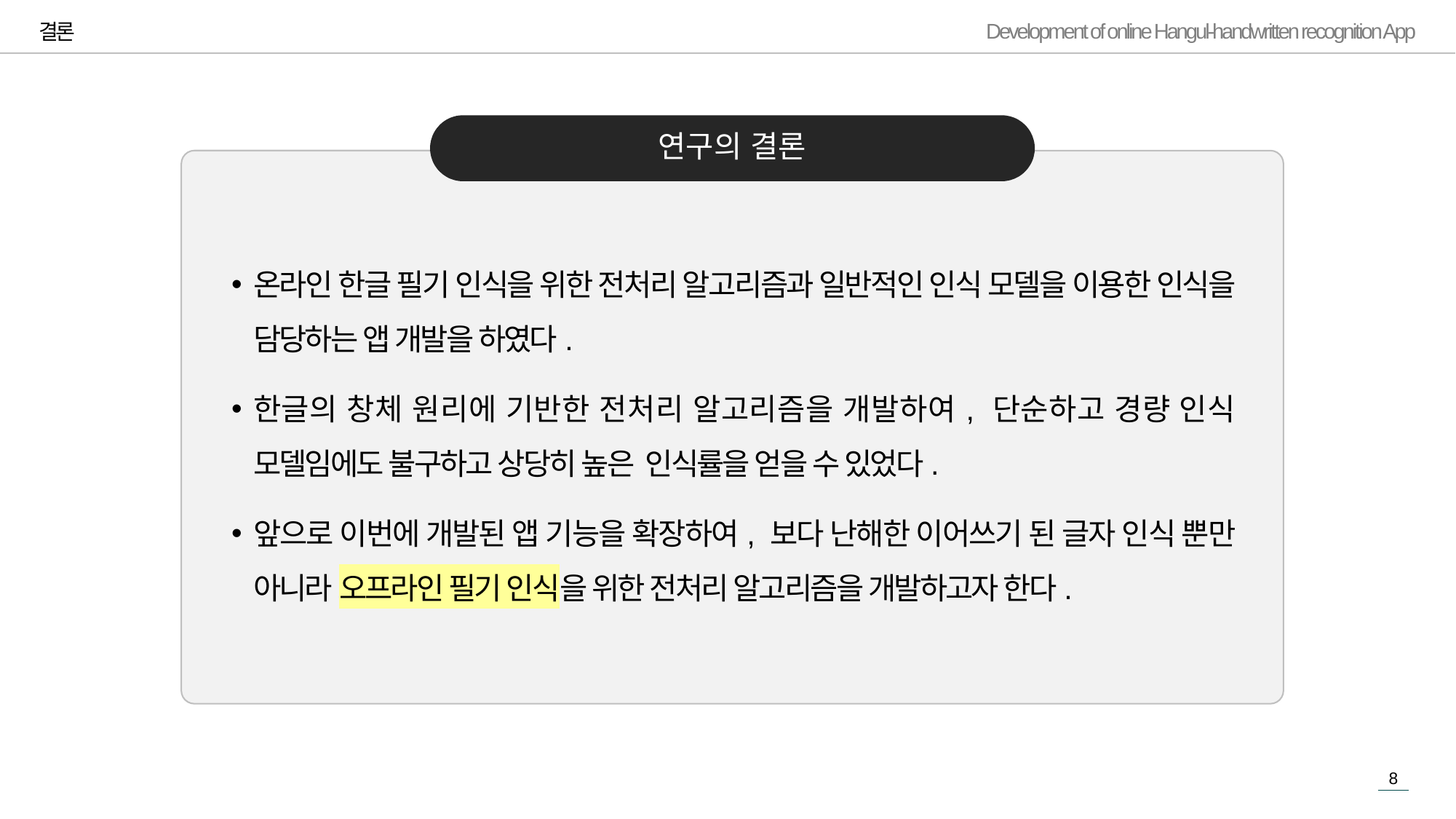

결론

연구의 결론

온라인 한글 필기 인식을 위한 전처리 알고리즘과 일반적인 인식 모델을 이용한 인식을 담당하는 앱 개발을 하였다.
한글의 창체 원리에 기반한 전처리 알고리즘을 개발하여, 단순하고 경량 인식 모델임에도 불구하고 상당히 높은  인식률을 얻을 수 있었다.
앞으로 이번에 개발된 앱 기능을 확장하여, 보다 난해한 이어쓰기 된 글자 인식 뿐만 아니라 오프라인 필기 인식을 위한 전처리 알고리즘을 개발하고자 한다.